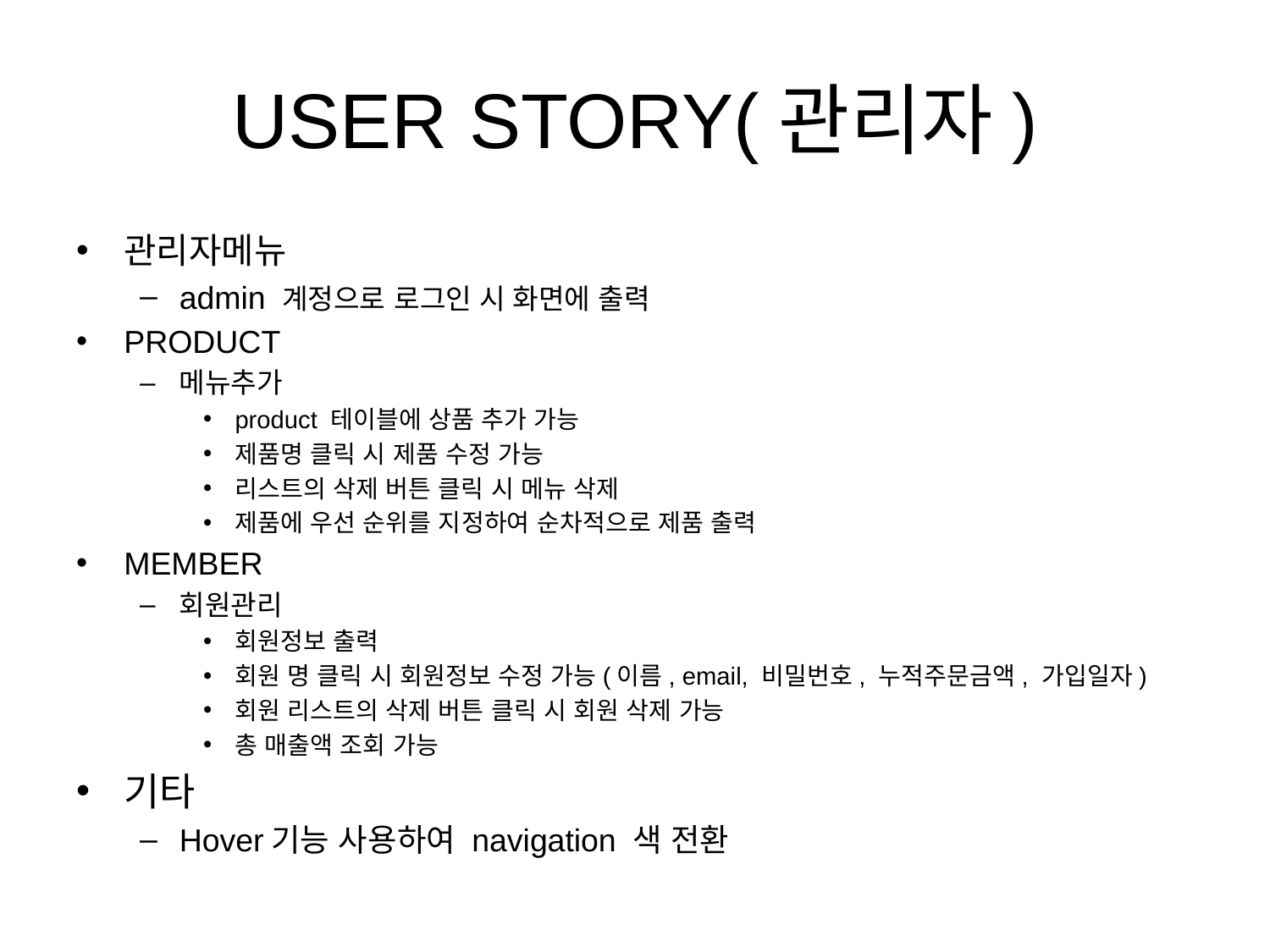

# USER STORY(관리자)
관리자메뉴
admin 계정으로 로그인 시 화면에 출력
PRODUCT
메뉴추가
product 테이블에 상품 추가 가능
제품명 클릭 시 제품 수정 가능
리스트의 삭제 버튼 클릭 시 메뉴 삭제
제품에 우선 순위를 지정하여 순차적으로 제품 출력
MEMBER
회원관리
회원정보 출력
회원 명 클릭 시 회원정보 수정 가능(이름, email, 비밀번호, 누적주문금액, 가입일자)
회원 리스트의 삭제 버튼 클릭 시 회원 삭제 가능
총 매출액 조회 가능
기타
Hover기능 사용하여 navigation 색 전환